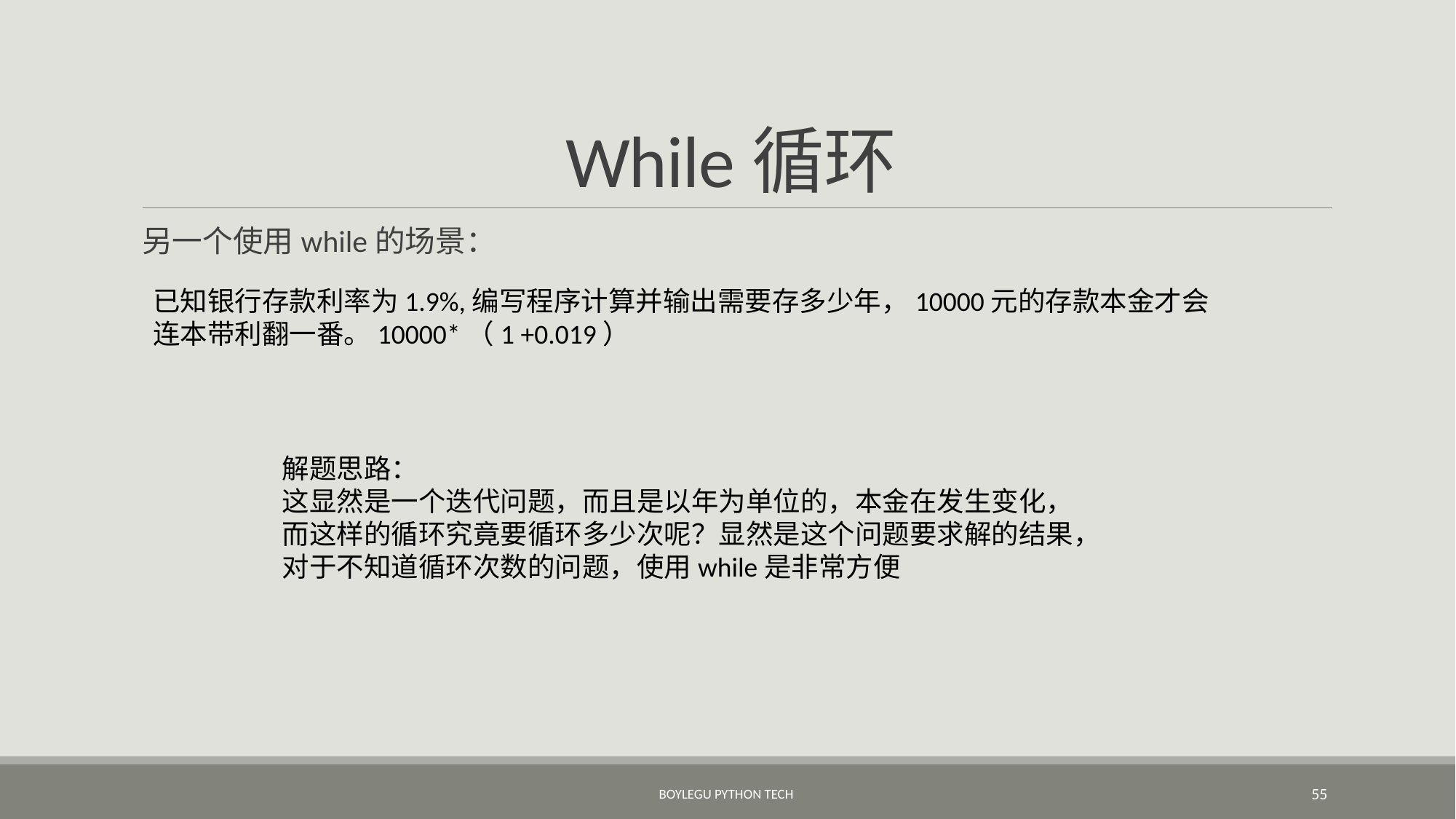

# While循环
另一个使用while的场景：
已知银行存款利率为1.9%,编写程序计算并输出需要存多少年，10000元的存款本金才会连本带利翻一番。10000*（1 +0.019）
解题思路：
这显然是一个迭代问题，而且是以年为单位的，本金在发生变化，而这样的循环究竟要循环多少次呢？显然是这个问题要求解的结果，对于不知道循环次数的问题，使用while是非常方便

BoyleGu Python Tech
55